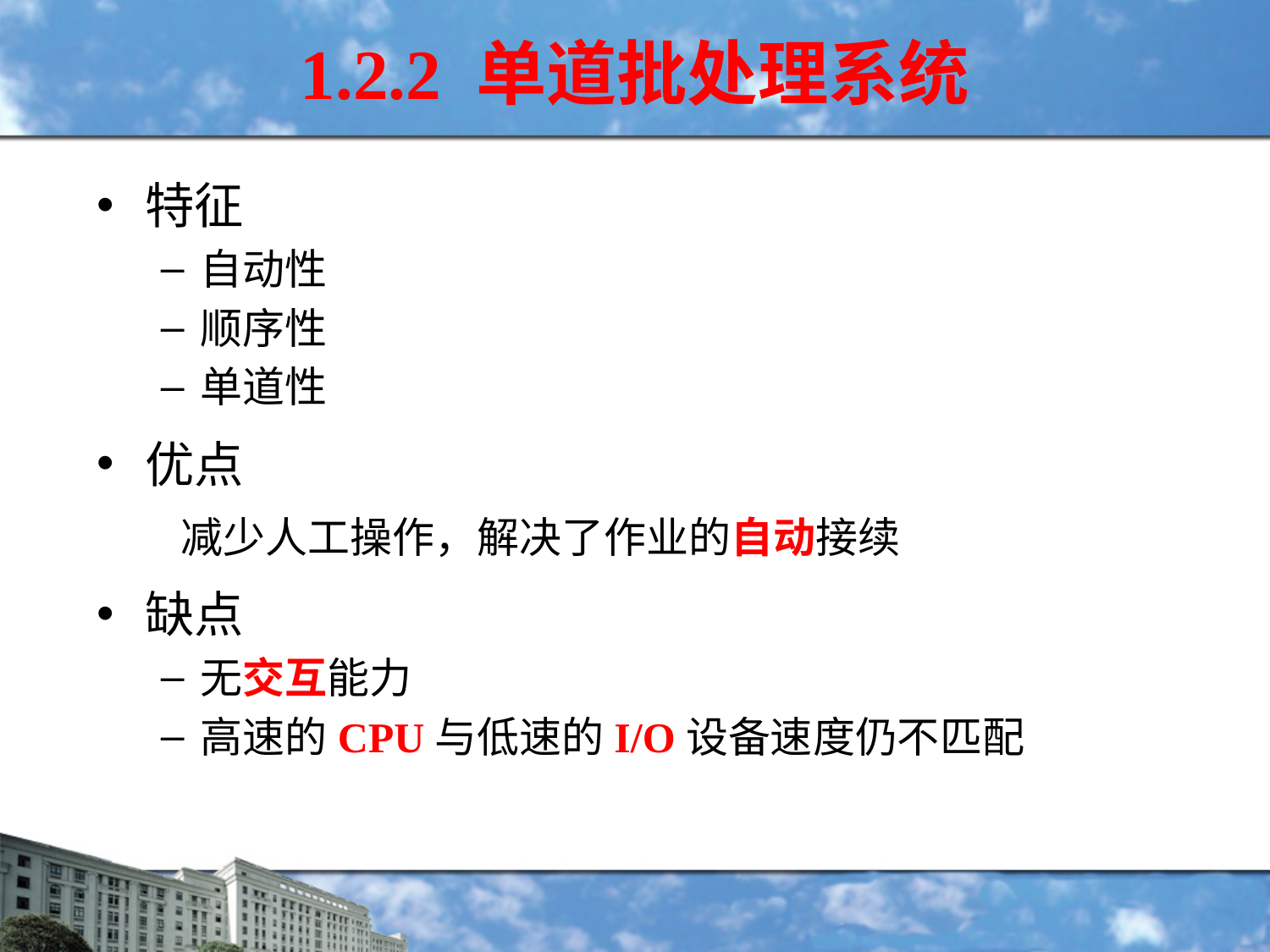

# 1.2.2 单道批处理系统
特征
自动性
顺序性
单道性
优点
 减少人工操作，解决了作业的自动接续
缺点
无交互能力
高速的CPU与低速的I/O设备速度仍不匹配